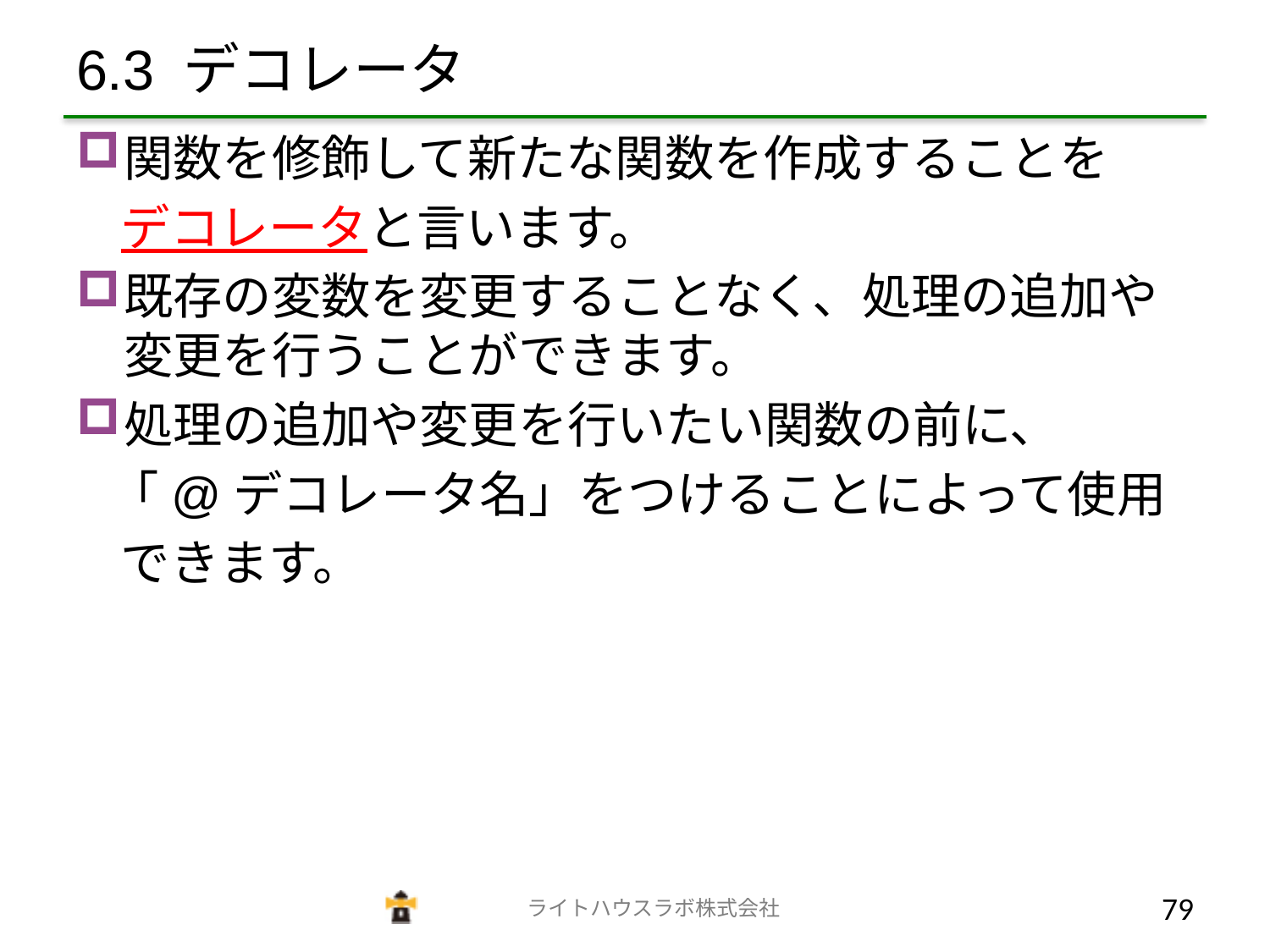

# 6.3 デコレータ
関数を修飾して新たな関数を作成することを
   デコレータと言います。
既存の変数を変更することなく、処理の追加や変更を行うことができます。
処理の追加や変更を行いたい関数の前に、
  「@デコレータ名」をつけることによって使用
   できます。
　　　　　　　　　　　　　ライトハウスラボ株式会社
79